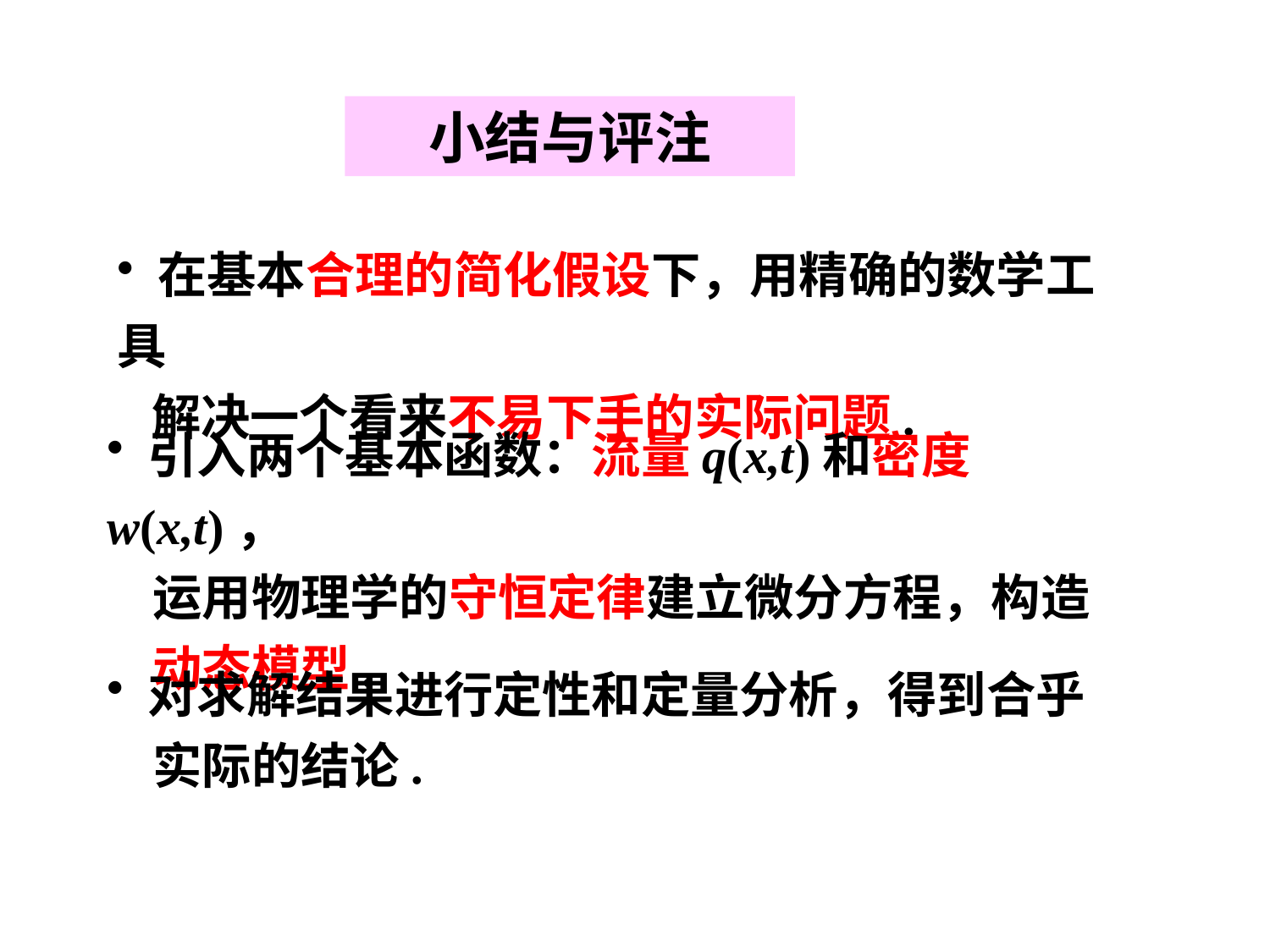

小结与评注
 在基本合理的简化假设下，用精确的数学工具
  解决一个看来不易下手的实际问题.
 引入两个基本函数：流量q(x,t)和密度w(x,t)，
   运用物理学的守恒定律建立微分方程，构造
   动态模型.
 对求解结果进行定性和定量分析，得到合乎
   实际的结论.